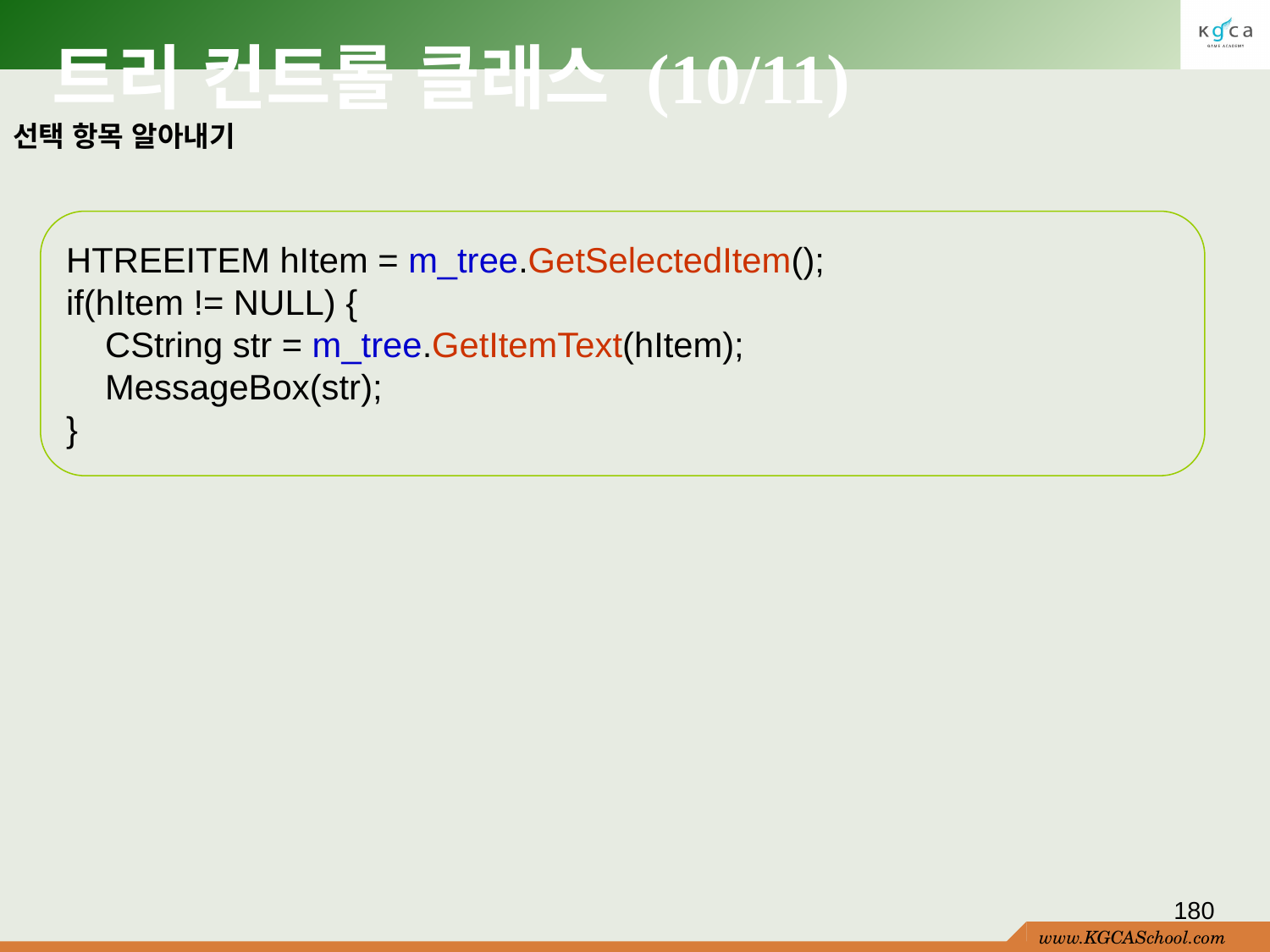

# 트리 컨트롤 클래스 (10/11)
선택 항목 알아내기
HTREEITEM hItem = m_tree.GetSelectedItem();
if(hItem != NULL) {
    CString str = m_tree.GetItemText(hItem);
    MessageBox(str);
}
180